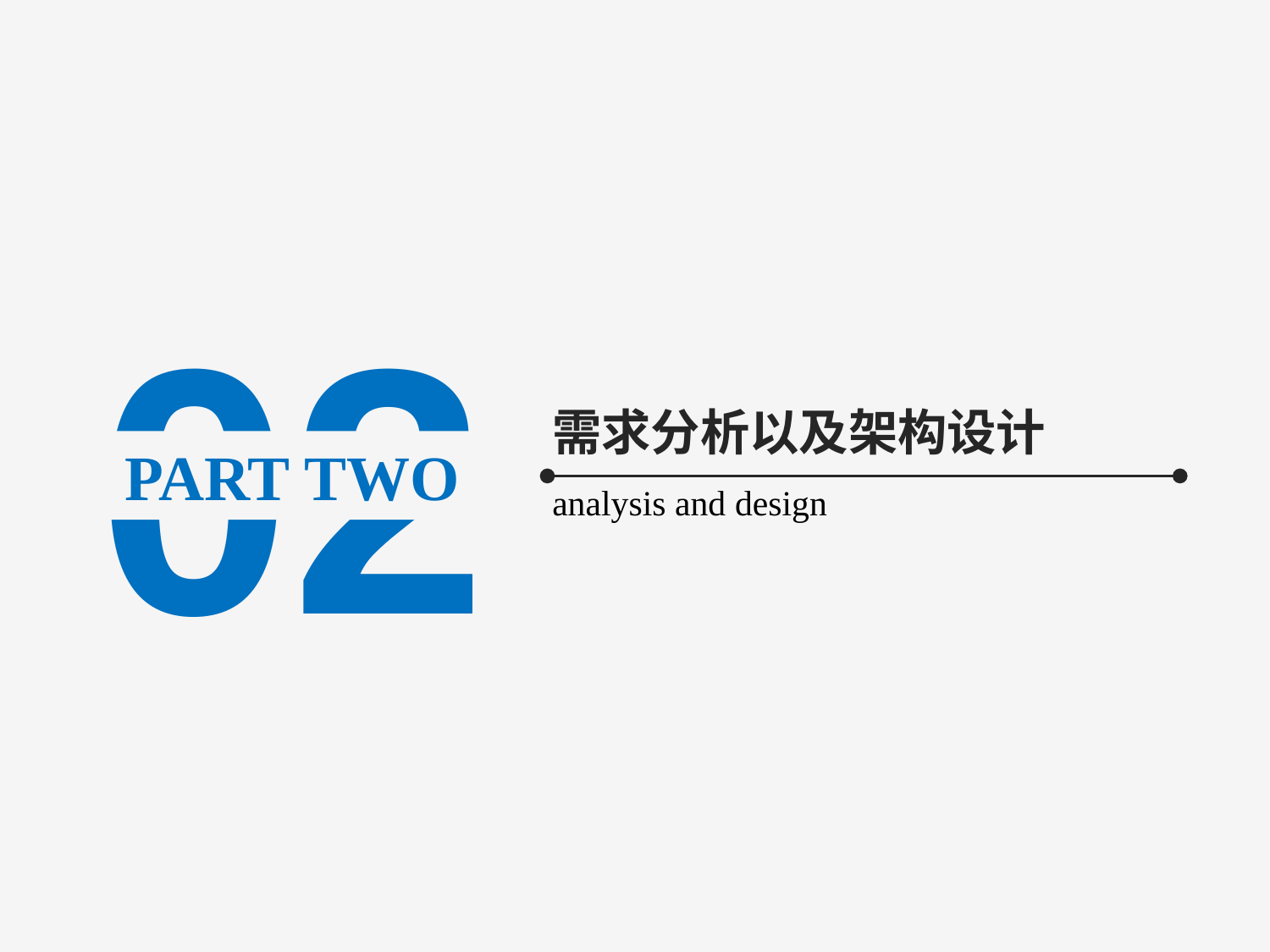

02
需求分析以及架构设计
PART TWO

analysis and design